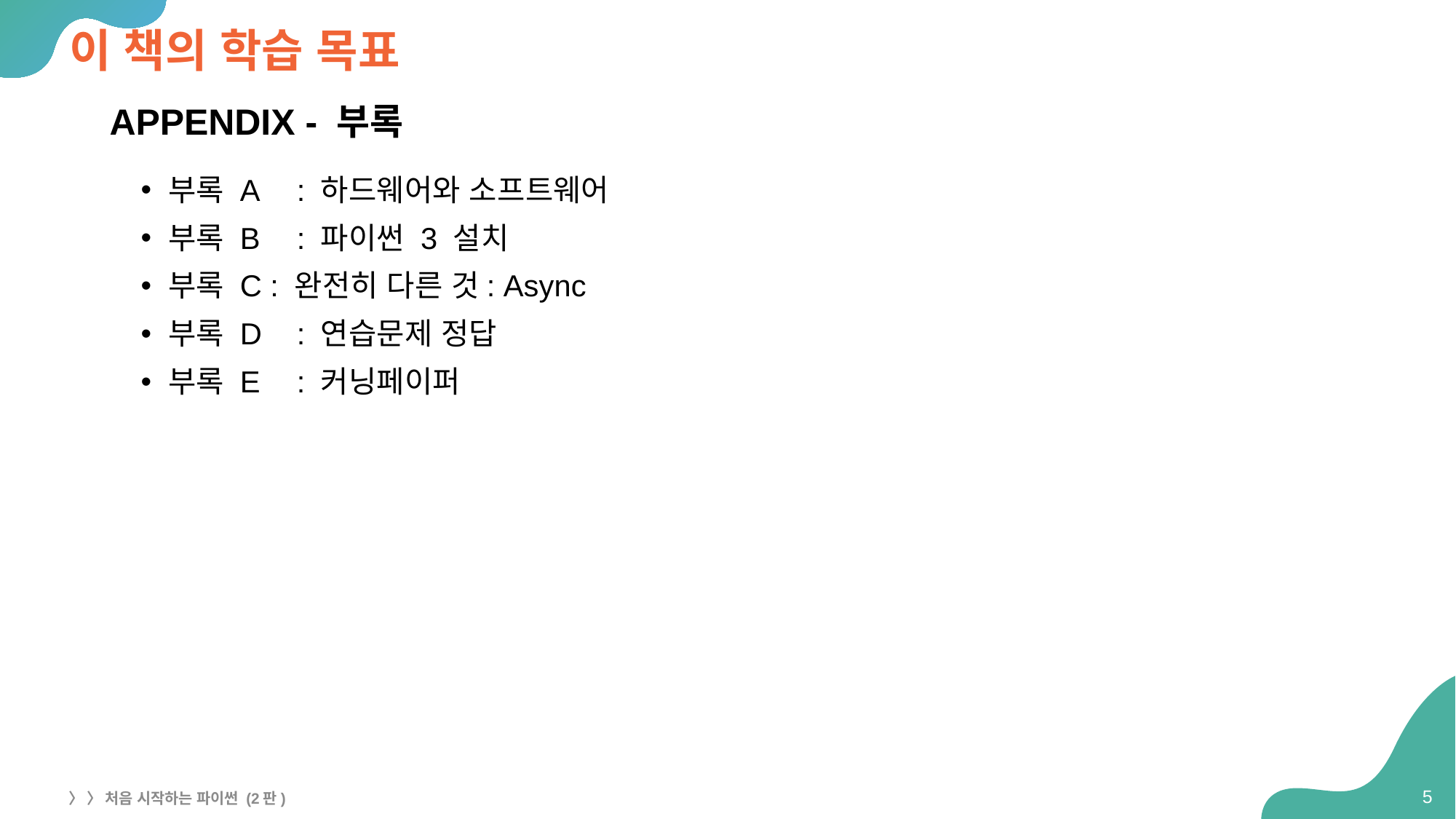

# 이 책의 학습 목표
APPENDIX - 부록
부록 A	: 하드웨어와 소프트웨어
부록 B	: 파이썬 3 설치
부록 C : 완전히 다른 것: Async
부록 D	: 연습문제 정답
부록 E	: 커닝페이퍼

5
〉 〉 처음 시작하는 파이썬 (2판)